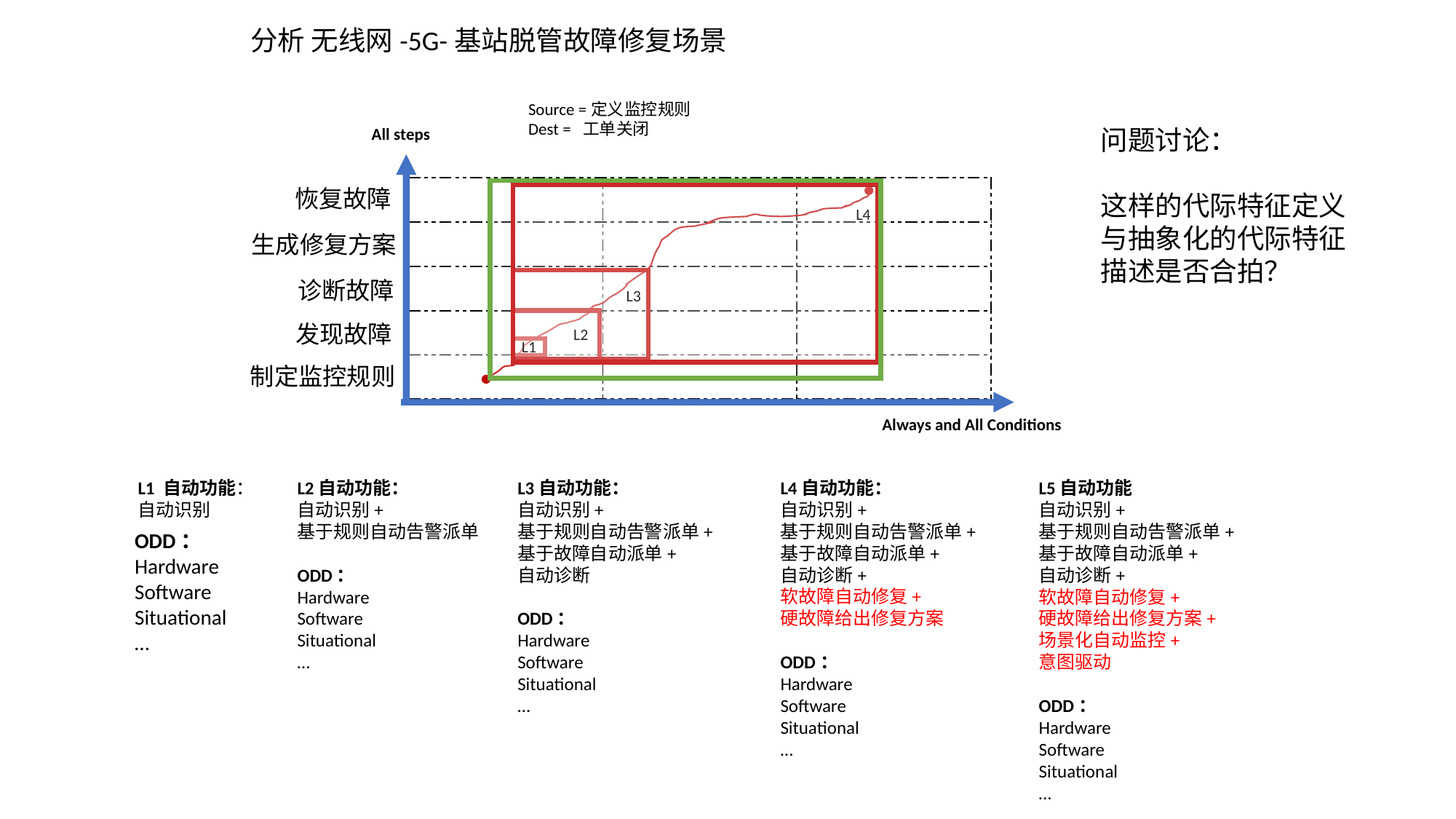

分析 无线网-5G-基站脱管故障修复场景
#
Source =定义监控规则
Dest =  工单关闭
All steps
问题讨论：

这样的代际特征定义与抽象化的代际特征描述是否合拍？
|  |  |  |
| --- | --- | --- |
|  |  |  |
|  |  |  |
|  |  |  |
|  |  |  |
恢复故障
生成修复方案
诊断故障
发现故障
制定监控规则

L4

L3

L2
L1

Always and All Conditions

ODD：
Hardware
Software
Situational
…

L1 自动功能：
自动识别

L2自动功能：
自动识别+
基于规则自动告警派单

ODD：
Hardware
Software
Situational
…

L3自动功能：
自动识别+
基于规则自动告警派单+
基于故障自动派单+
自动诊断

ODD：
Hardware
Software
Situational
…

L4自动功能：
自动识别+
基于规则自动告警派单+
基于故障自动派单+
自动诊断+
软故障自动修复+
硬故障给出修复方案

ODD：
Hardware
Software
Situational
…

L5自动功能
自动识别+
基于规则自动告警派单+
基于故障自动派单+
自动诊断+
软故障自动修复+
硬故障给出修复方案+
场景化自动监控+
意图驱动

ODD：
Hardware
Software
Situational
…